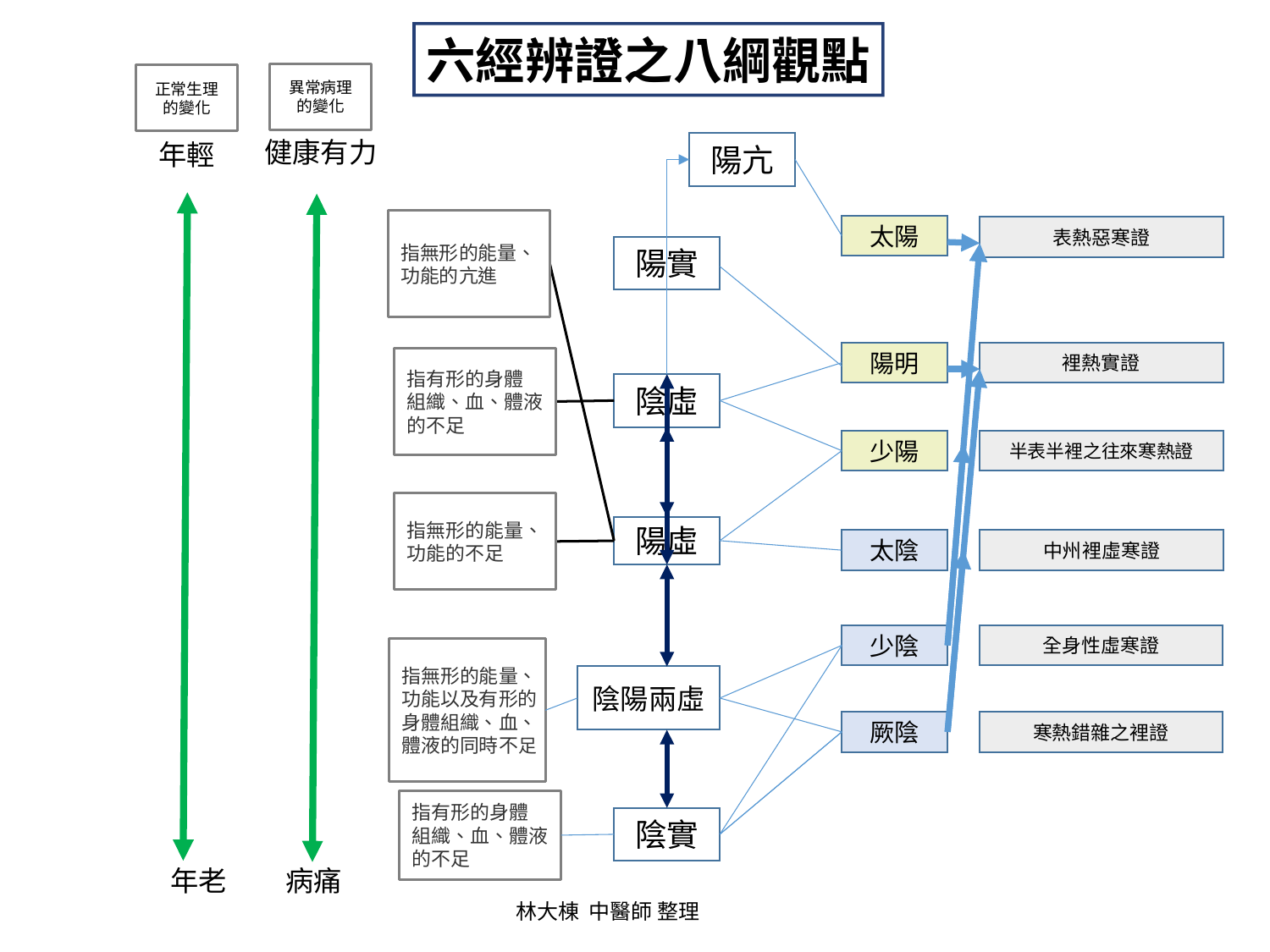

六經辨證之八綱觀點
異常病理
的變化
正常生理
的變化
健康有力
年輕
陽亢
指無形的能量、
功能的亢進
太陽
表熱惡寒證
陽實
陽明
裡熱實證
指有形的身體
組織、血、體液
的不足
陰虛
少陽
半表半裡之往來寒熱證
指無形的能量、
功能的不足
陽虛
太陰
中州裡虛寒證
少陰
全身性虛寒證
指無形的能量、
功能以及有形的
身體組織、血、
體液的同時不足
陰陽兩虛
厥陰
寒熱錯雜之裡證
指有形的身體
組織、血、體液
的不足
陰實
年老
病痛
林大棟  中醫師 整理